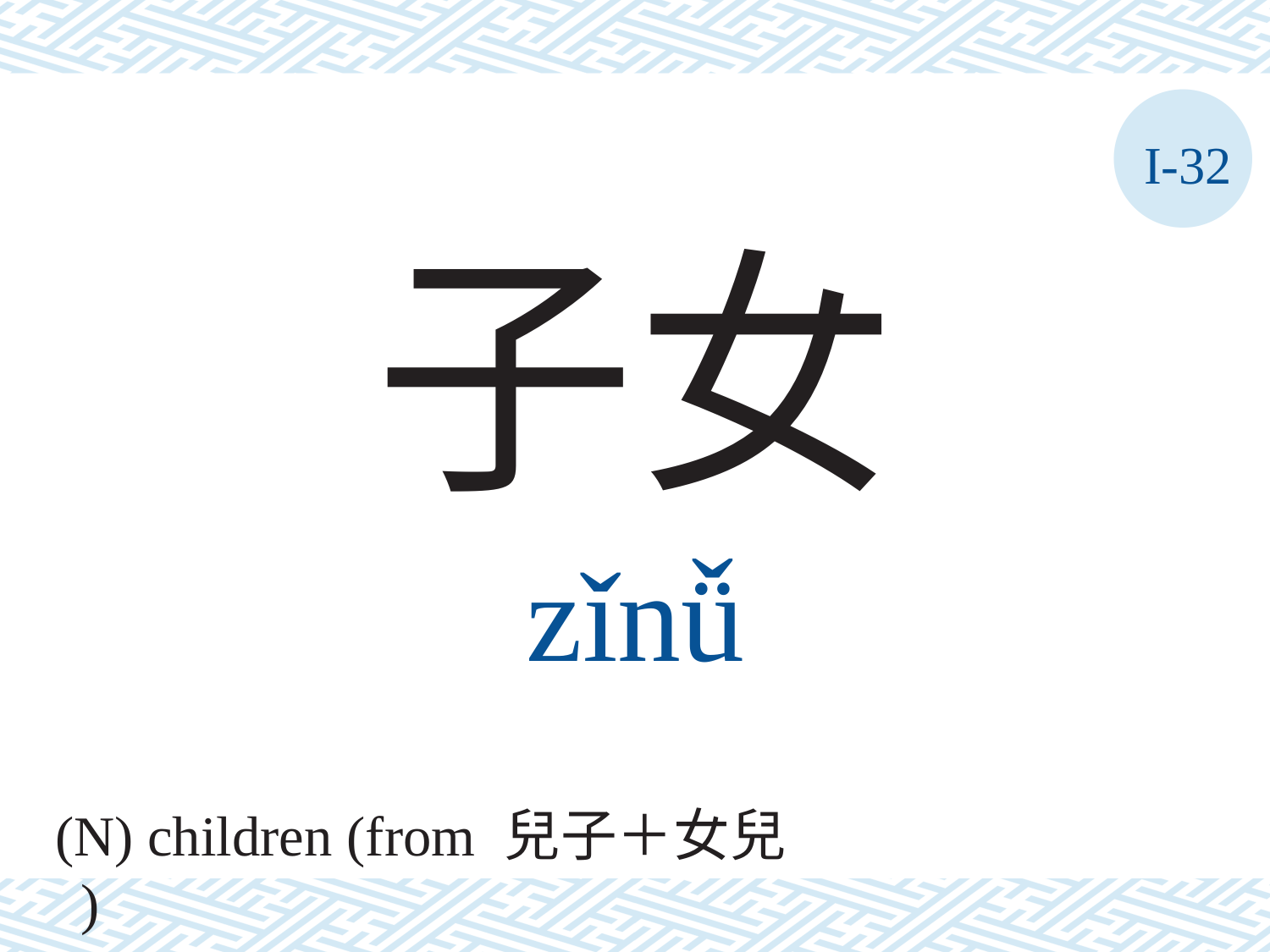

I-32
子女
zǐnǚ
(N) children (from 兒子＋女兒 )